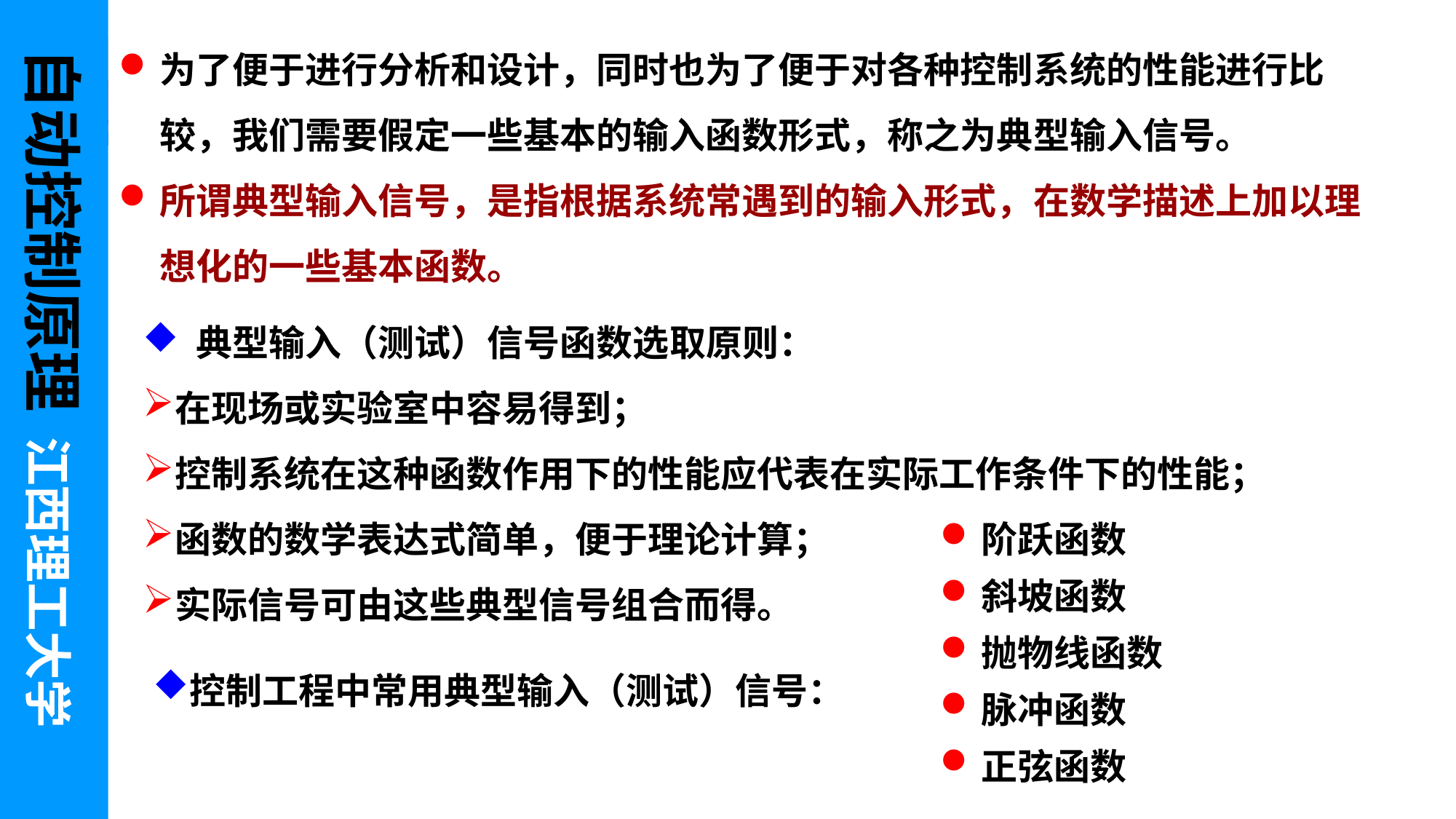

自动控制原理  江西理工大学

为了便于进行分析和设计，同时也为了便于对各种控制系统的性能进行比较，我们需要假定一些基本的输入函数形式，称之为典型输入信号。
所谓典型输入信号，是指根据系统常遇到的输入形式，在数学描述上加以理想化的一些基本函数。
 典型输入（测试）信号函数选取原则：
在现场或实验室中容易得到；
控制系统在这种函数作用下的性能应代表在实际工作条件下的性能；
函数的数学表达式简单，便于理论计算；
实际信号可由这些典型信号组合而得。
阶跃函数
斜坡函数
抛物线函数
脉冲函数
正弦函数
控制工程中常用典型输入（测试）信号：